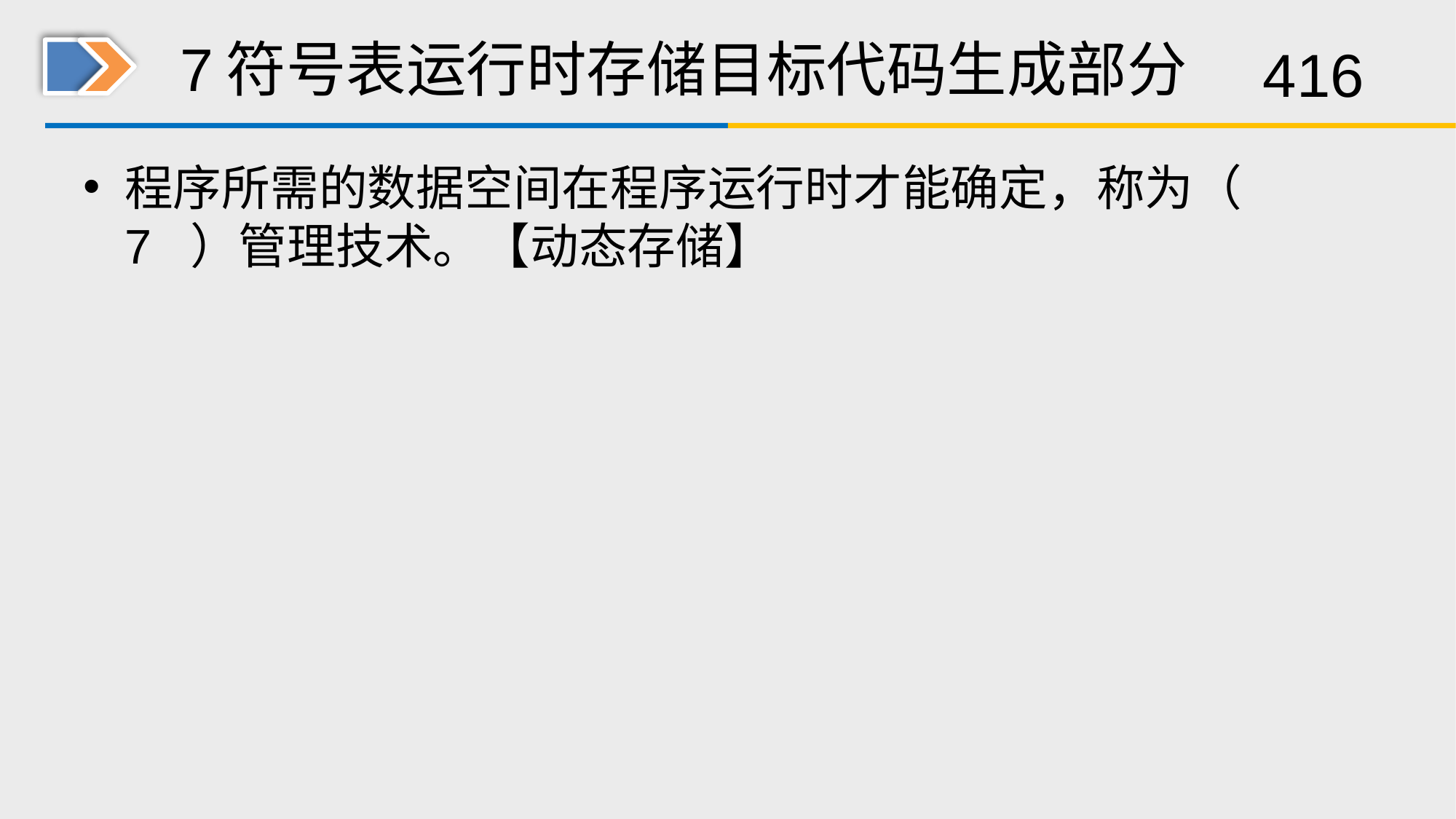

# 7符号表运行时存储目标代码生成部分
416
程序所需的数据空间在程序运行时才能确定，称为（  7  ）管理技术。【动态存储】